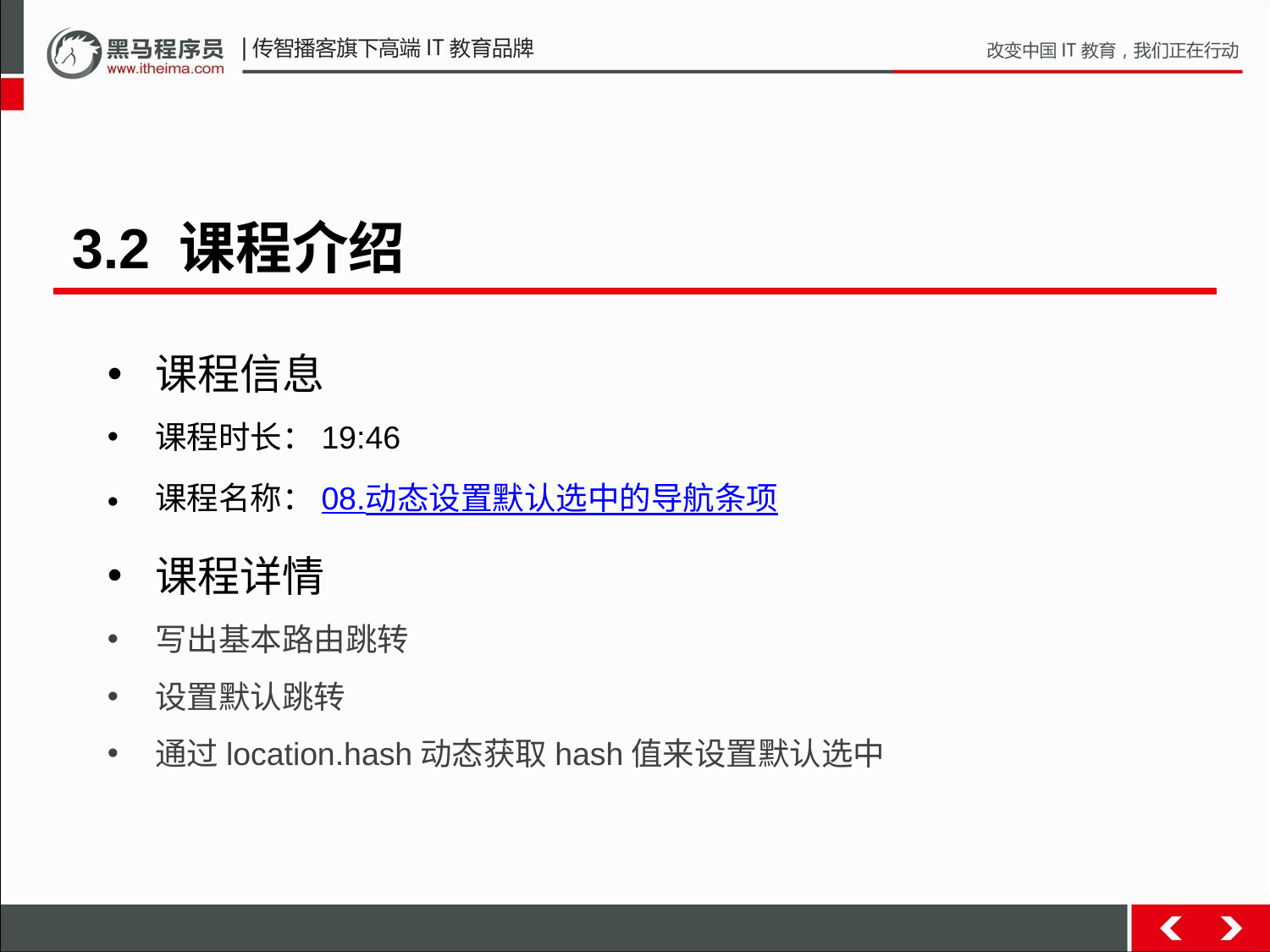

3.2 课程介绍
课程信息
课程时长：19:46
课程名称：08.动态设置默认选中的导航条项
课程详情
写出基本路由跳转
设置默认跳转
通过location.hash动态获取hash值来设置默认选中